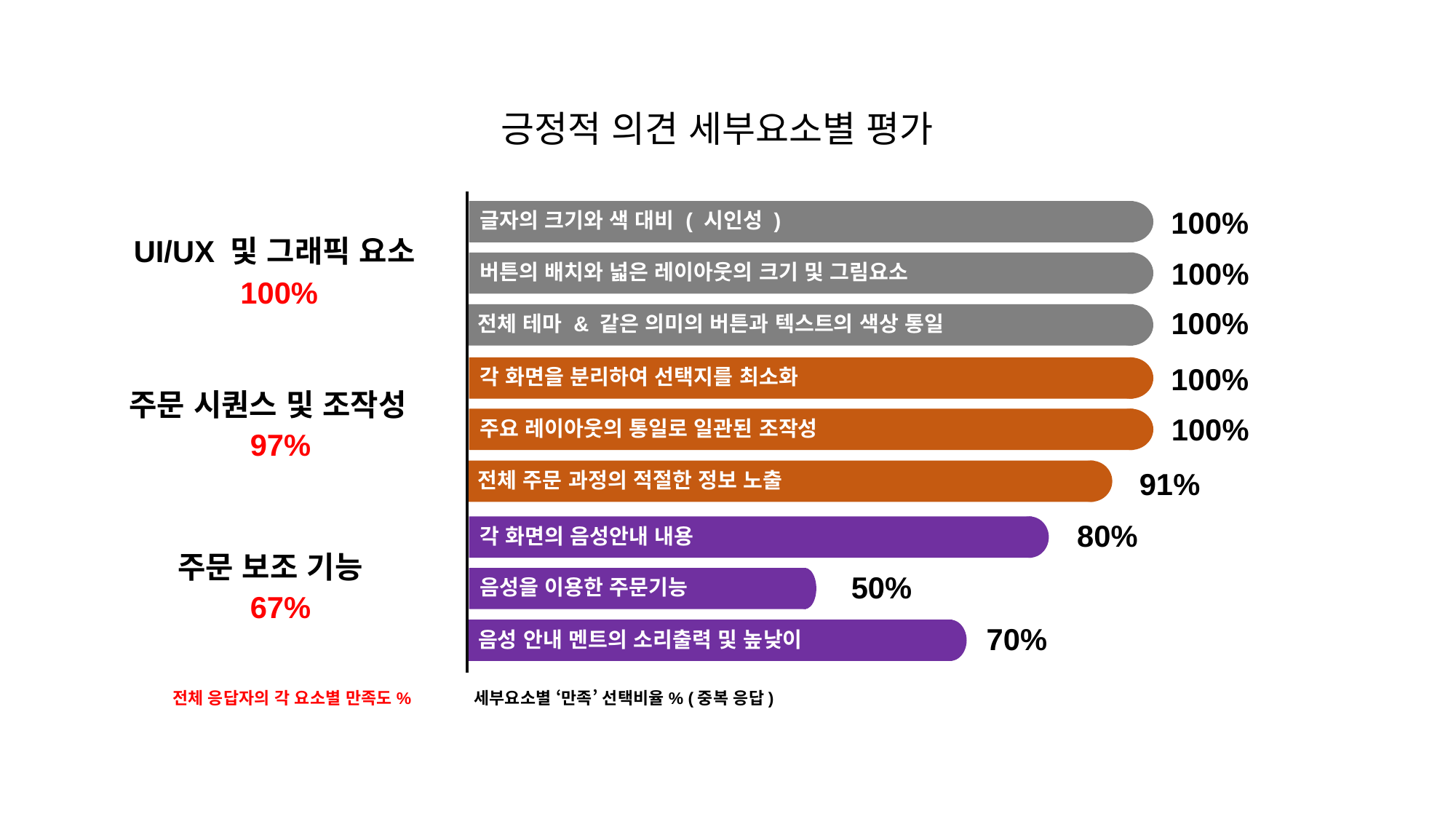

긍정적 의견 세부요소별 평가
100%

글자의 크기와 색 대비 ( 시인성 )
UI/UX 및 그래픽 요소
100%

버튼의 배치와 넓은 레이아웃의 크기 및 그림요소
100%
100%

전체 테마 & 같은 의미의 버튼과 텍스트의 색상 통일
100%

각 화면을 분리하여 선택지를 최소화
주문 시퀀스 및 조작성
100%

주요 레이아웃의 통일로 일관된 조작성
97%
91%

전체 주문 과정의 적절한 정보 노출
80%

각 화면의 음성안내 내용
주문 보조 기능
50%

음성을 이용한 주문기능
67%
70%

음성 안내 멘트의 소리출력 및 높낮이
전체 응답자의 각 요소별 만족도%
세부요소별 ‘만족’ 선택비율% (중복 응답)